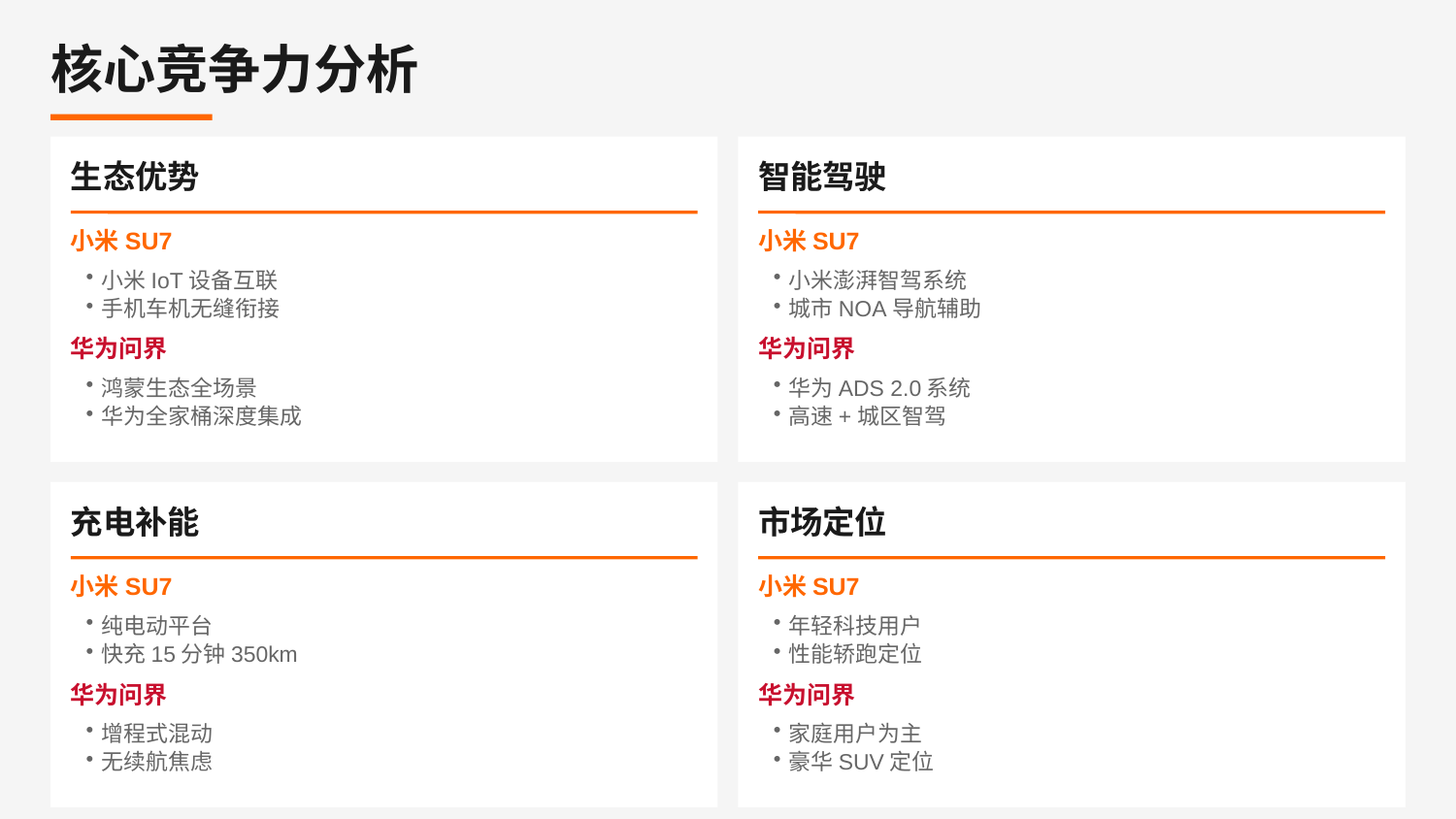

核心竞争力分析

生态优势
智能驾驶

小米SU7
小米SU7
小米IoT设备互联
手机车机无缝衔接
小米澎湃智驾系统
城市NOA导航辅助
华为问界
华为问界
鸿蒙生态全场景
华为全家桶深度集成
华为ADS 2.0系统
高速+城区智驾

充电补能
市场定位

小米SU7
小米SU7
纯电动平台
快充15分钟350km
年轻科技用户
性能轿跑定位
华为问界
华为问界
增程式混动
无续航焦虑
家庭用户为主
豪华SUV定位